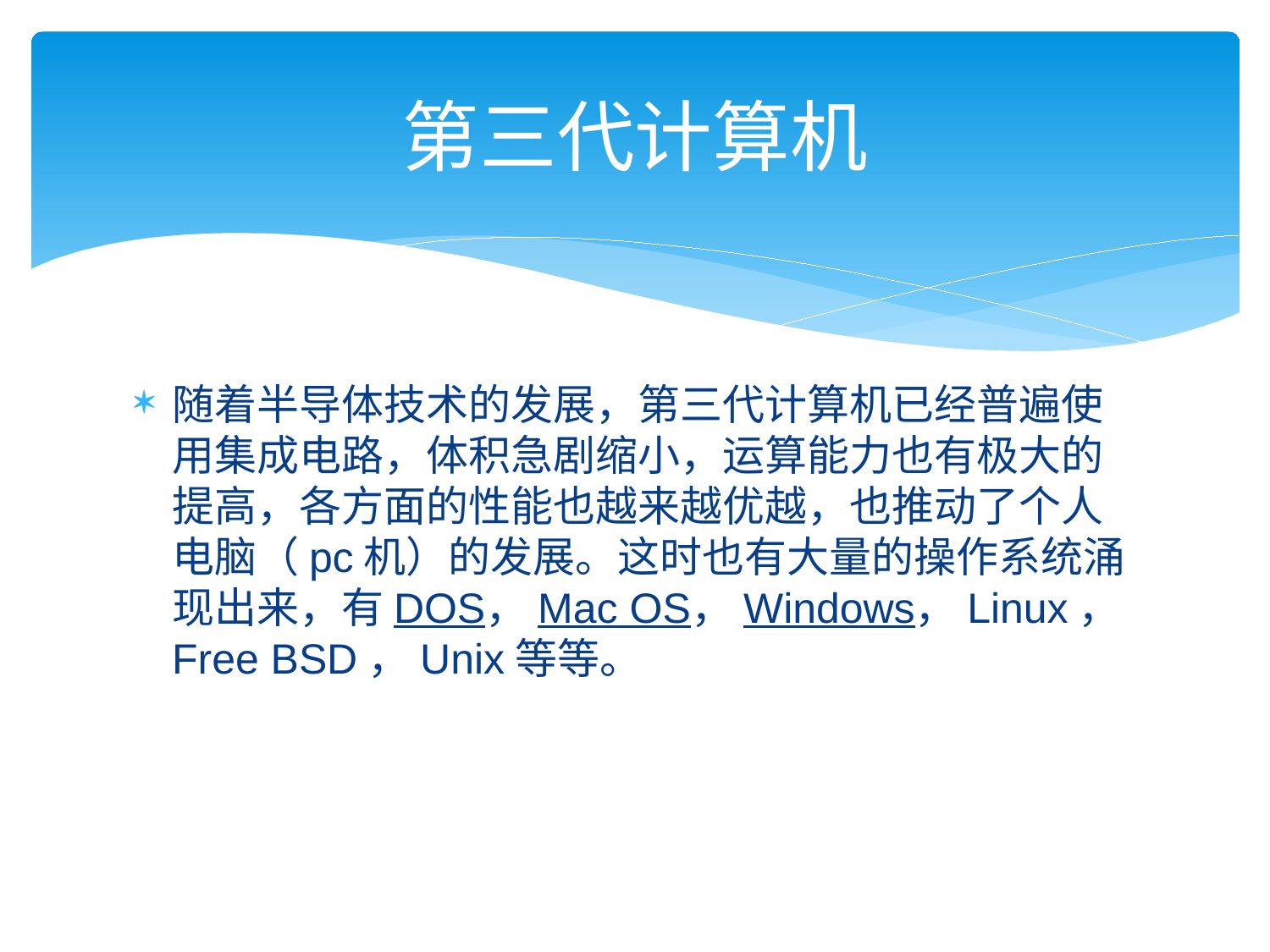

# 第三代计算机
随着半导体技术的发展，第三代计算机已经普遍使用集成电路，体积急剧缩小，运算能力也有极大的提高，各方面的性能也越来越优越，也推动了个人电脑（pc机）的发展。这时也有大量的操作系统涌现出来，有DOS，Mac OS，Windows，Linux，Free BSD，Unix等等。